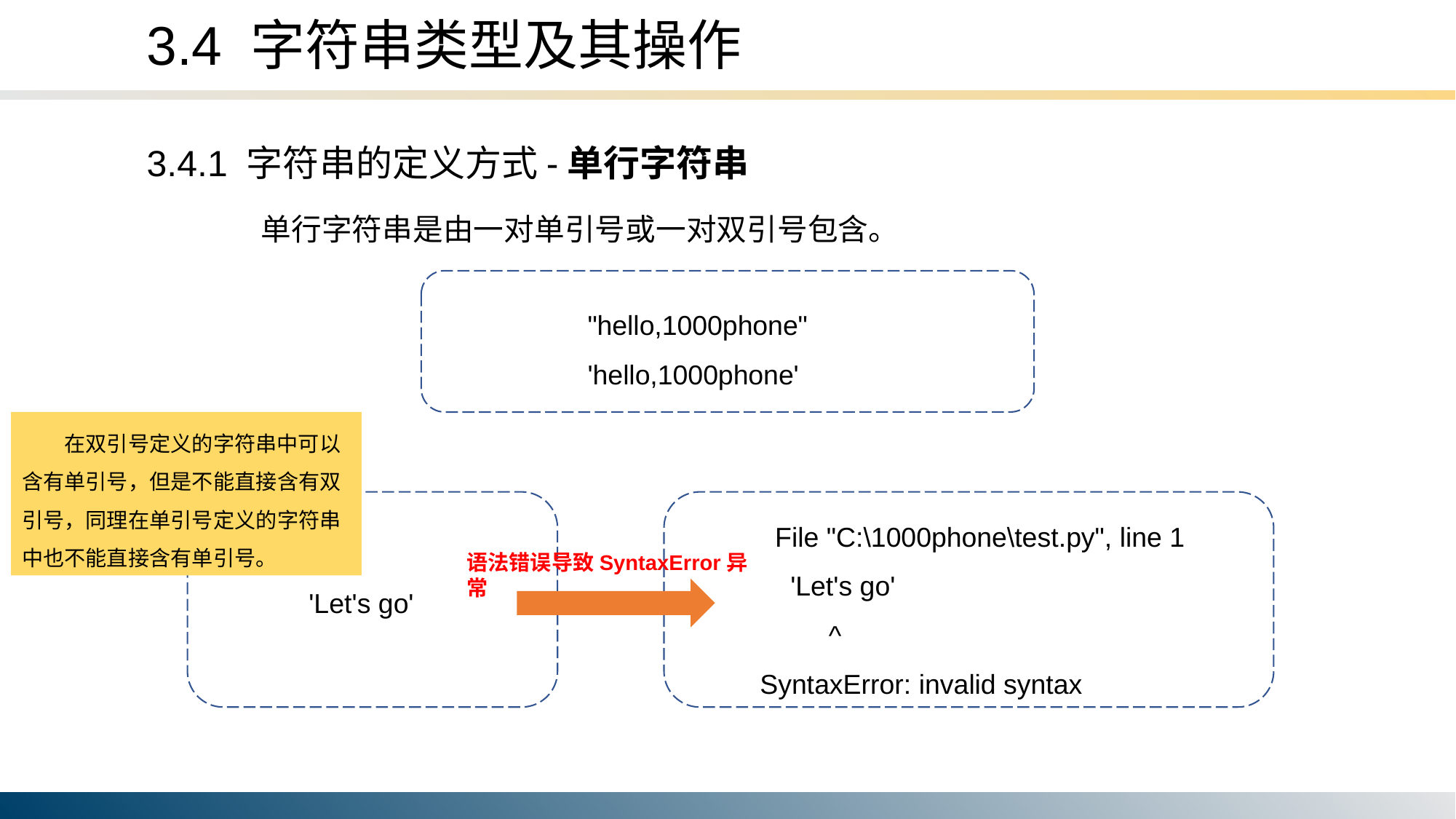

3.4 字符串类型及其操作

3.4.1 字符串的定义方式-单行字符串
单行字符串是由一对单引号或一对双引号包含。

"hello,1000phone"
'hello,1000phone'
在双引号定义的字符串中可以含有单引号，但是不能直接含有双引号，同理在单引号定义的字符串中也不能直接含有单引号。

  File "C:\1000phone\test.py", line 1
    'Let's go'
         ^
SyntaxError: invalid syntax
语法错误导致SyntaxError异常
'Let's go'